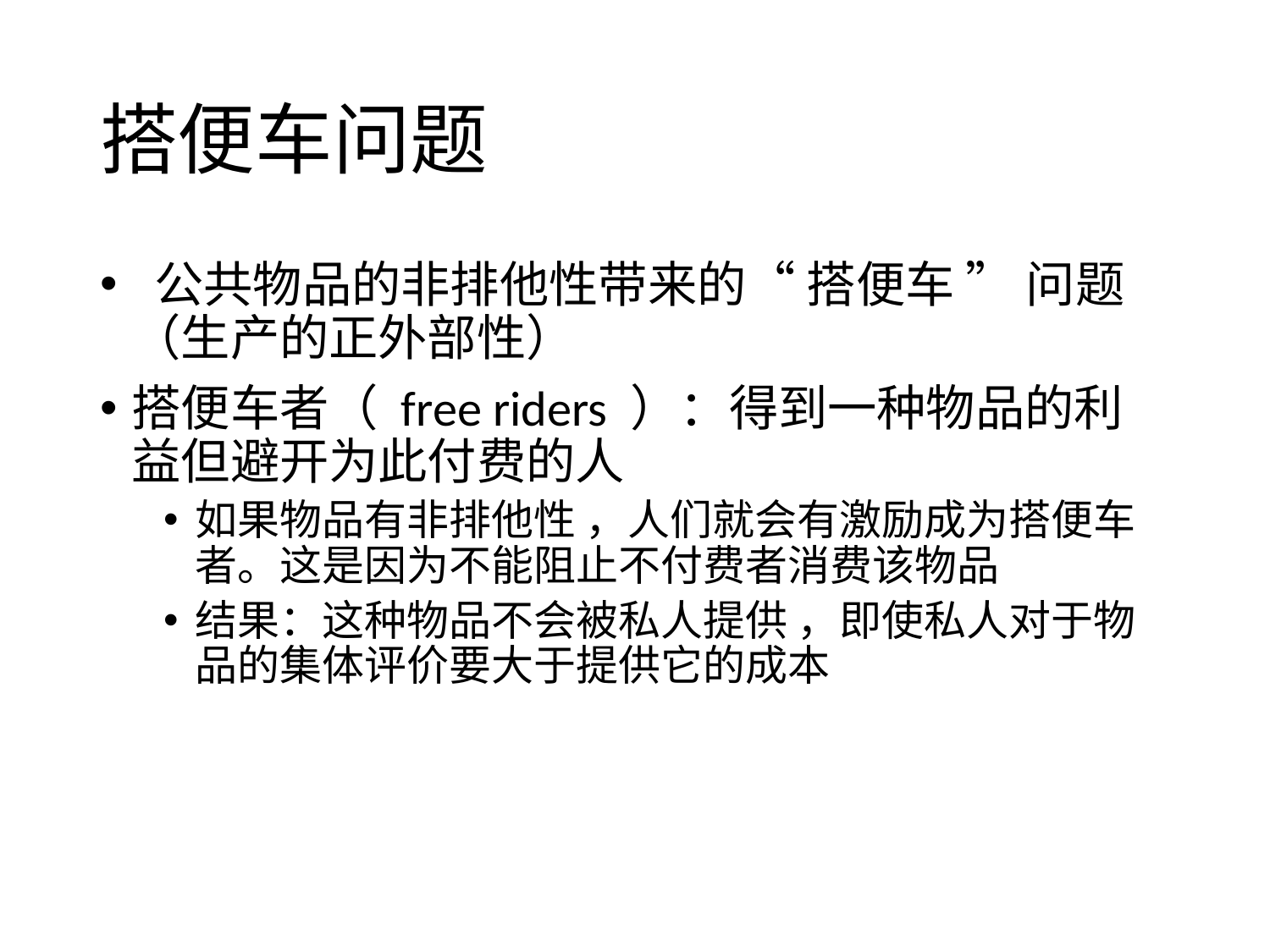

# 搭便车问题
 公共物品的非排他性带来的“ 搭便车 ” 问题 （生产的正外部性）
搭便车者（ free riders ）：得到一种物品的利益但避开为此付费的人
如果物品有非排他性 ，人们就会有激励成为搭便车者。这是因为不能阻止不付费者消费该物品
结果：这种物品不会被私人提供 ，即使私人对于物品的集体评价要大于提供它的成本